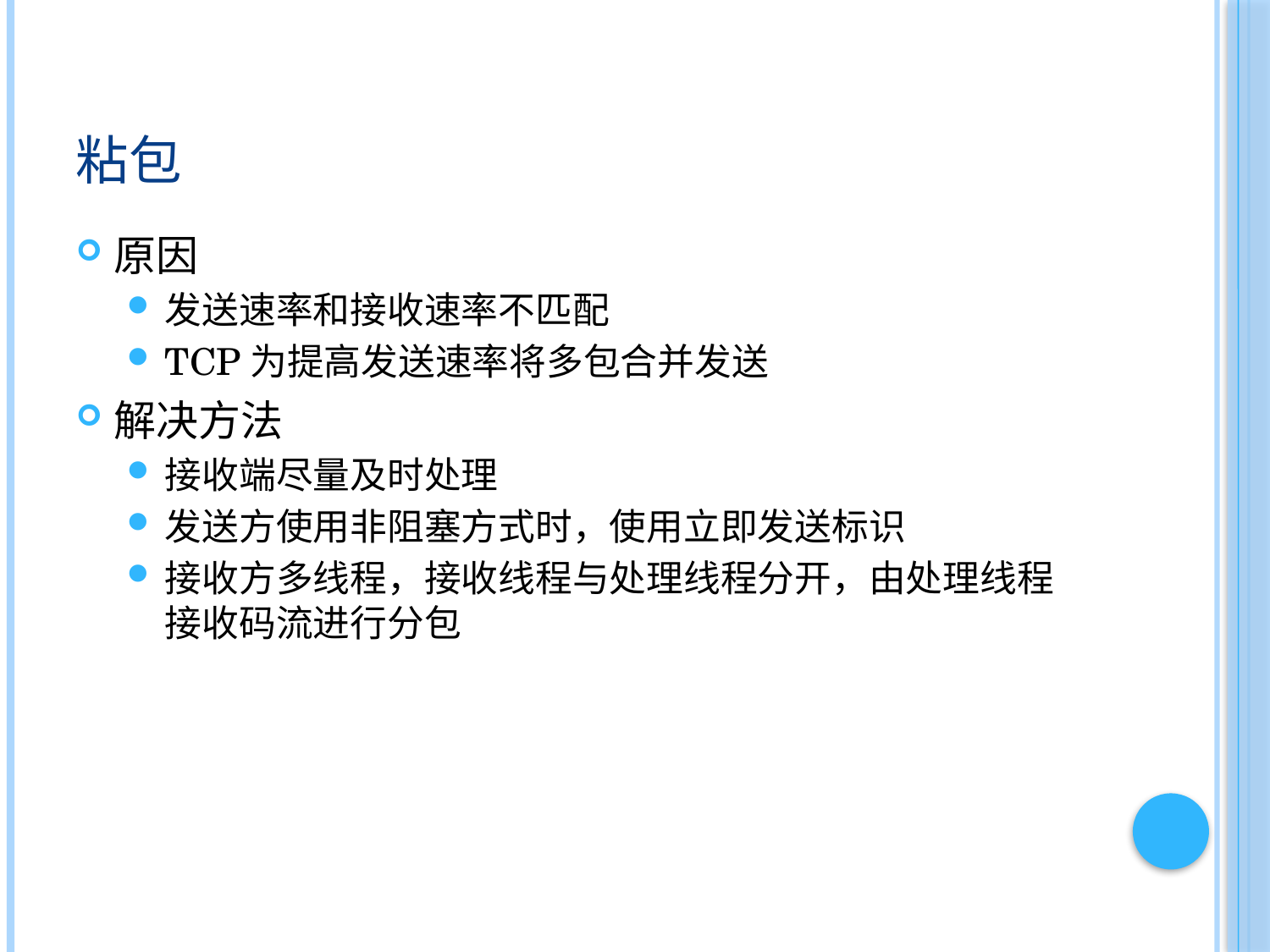

# 粘包
原因
发送速率和接收速率不匹配
TCP为提高发送速率将多包合并发送
解决方法
接收端尽量及时处理
发送方使用非阻塞方式时，使用立即发送标识
接收方多线程，接收线程与处理线程分开，由处理线程接收码流进行分包